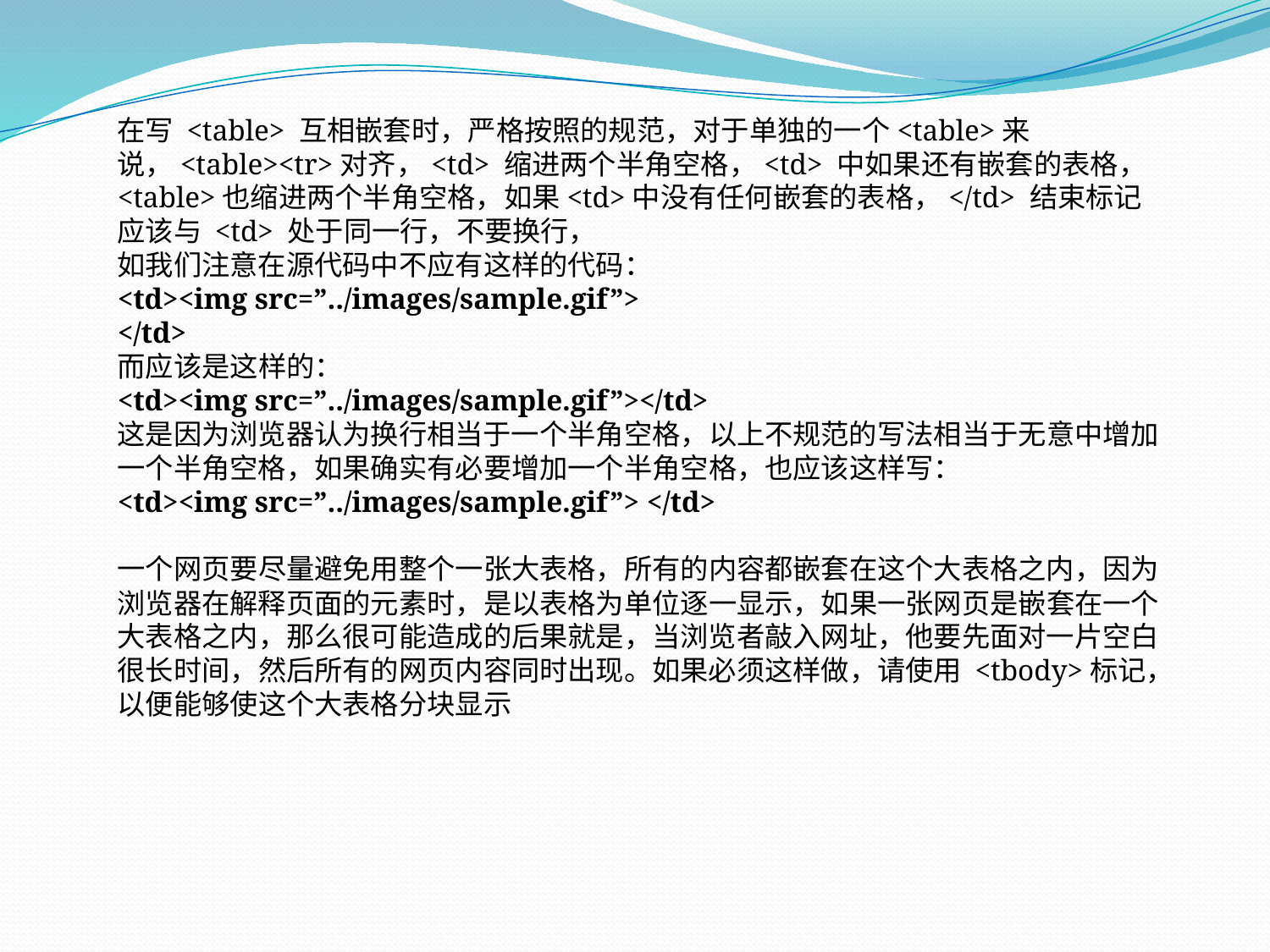

在写 <table> 互相嵌套时，严格按照的规范，对于单独的一个<table>来说，<table><tr>对齐，<td> 缩进两个半角空格，<td> 中如果还有嵌套的表格，<table>也缩进两个半角空格，如果<td>中没有任何嵌套的表格，</td> 结束标记应该与 <td> 处于同一行，不要换行，
如我们注意在源代码中不应有这样的代码：
<td><img src=”../images/sample.gif”>
</td>
而应该是这样的：
<td><img src=”../images/sample.gif”></td>
这是因为浏览器认为换行相当于一个半角空格，以上不规范的写法相当于无意中增加一个半角空格，如果确实有必要增加一个半角空格，也应该这样写：
<td><img src=”../images/sample.gif”> </td>
一个网页要尽量避免用整个一张大表格，所有的内容都嵌套在这个大表格之内，因为浏览器在解释页面的元素时，是以表格为单位逐一显示，如果一张网页是嵌套在一个大表格之内，那么很可能造成的后果就是，当浏览者敲入网址，他要先面对一片空白很长时间，然后所有的网页内容同时出现。如果必须这样做，请使用 <tbody>标记，以便能够使这个大表格分块显示